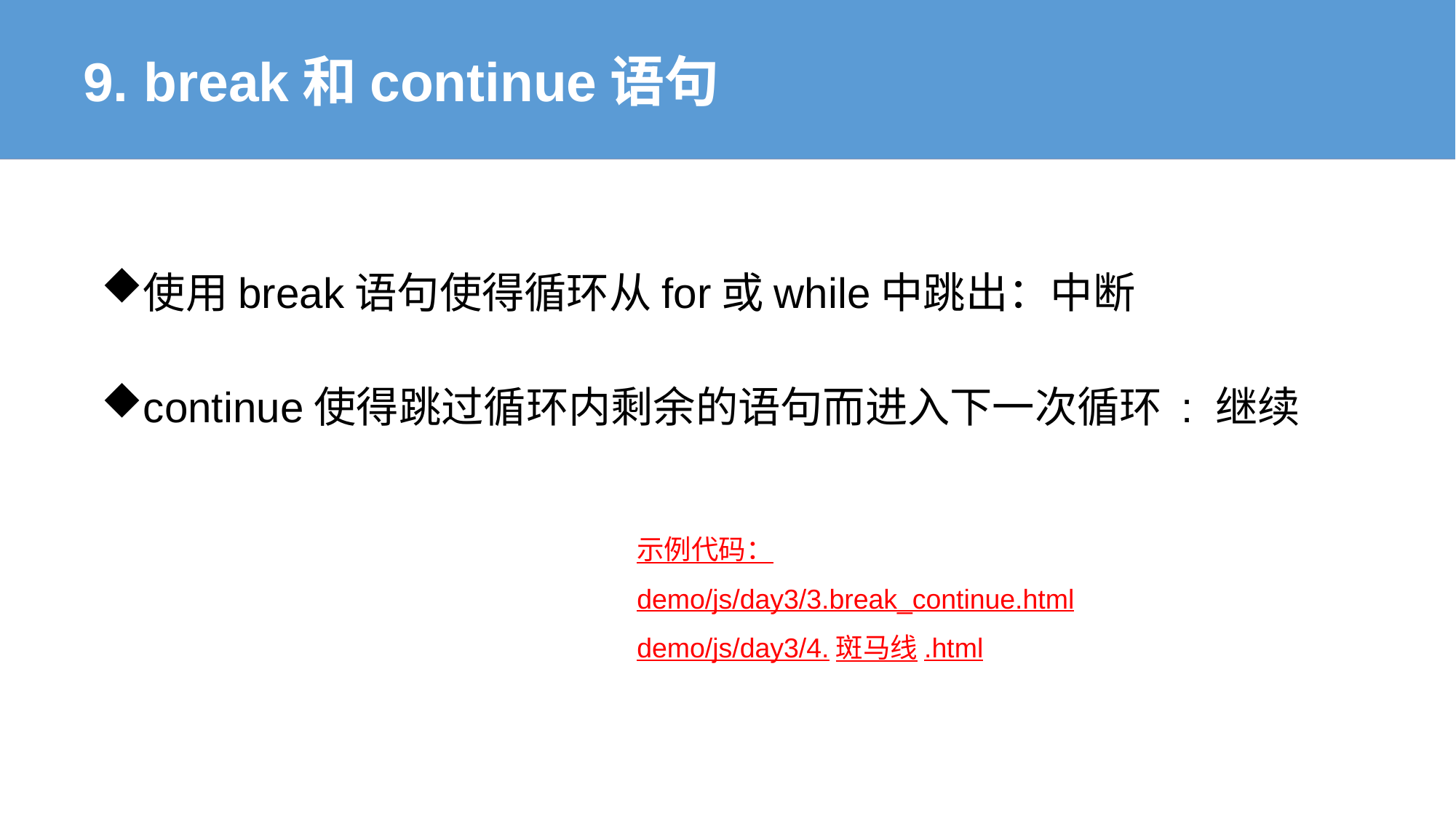

9. break和continue语句

使用break语句使得循环从for或while中跳出：中断
continue使得跳过循环内剩余的语句而进入下一次循环 : 继续
示例代码：
demo/js/day3/3.break_continue.html
demo/js/day3/4.斑马线.html